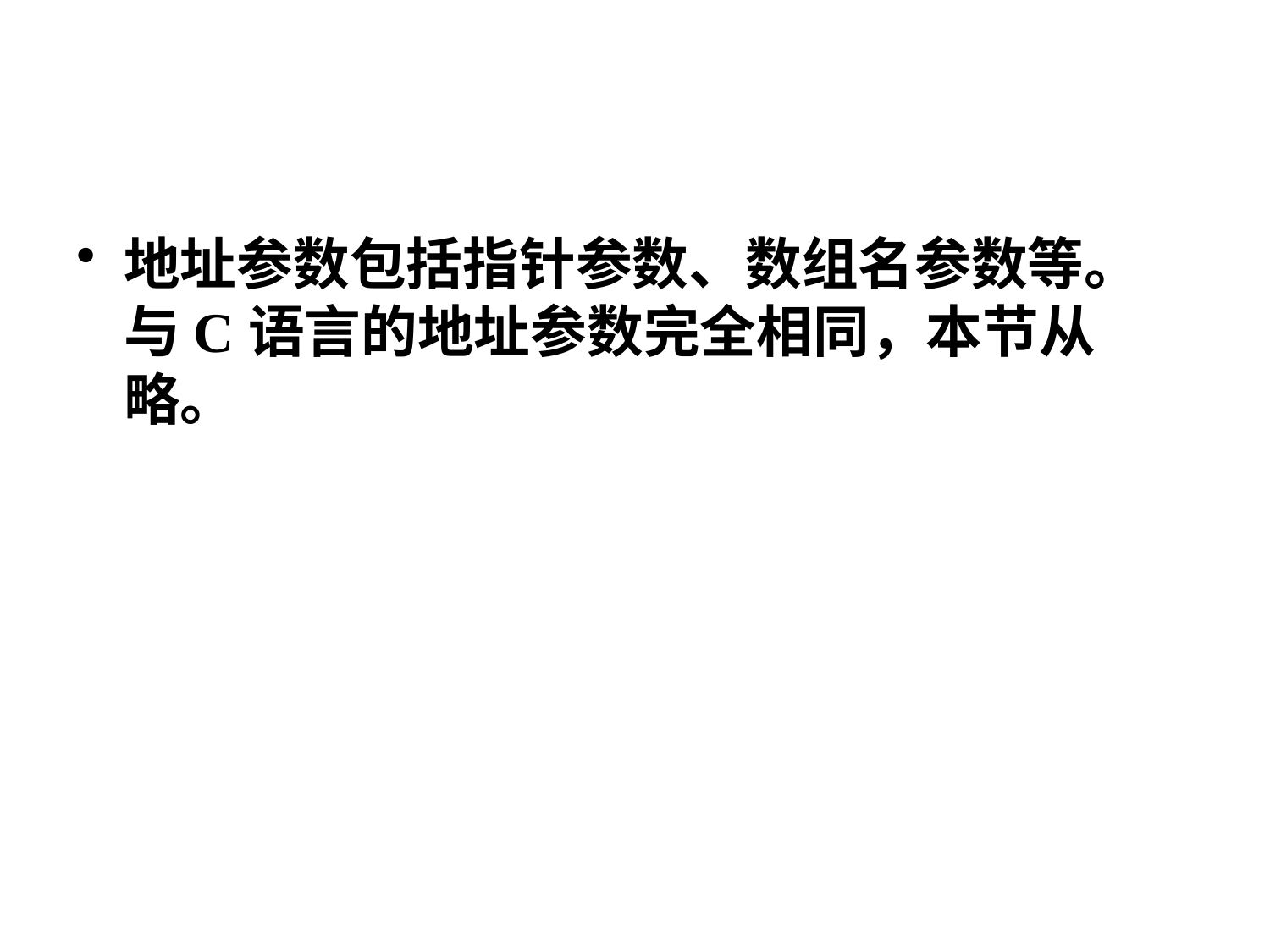

地址参数包括指针参数、数组名参数等。与C语言的地址参数完全相同，本节从略。